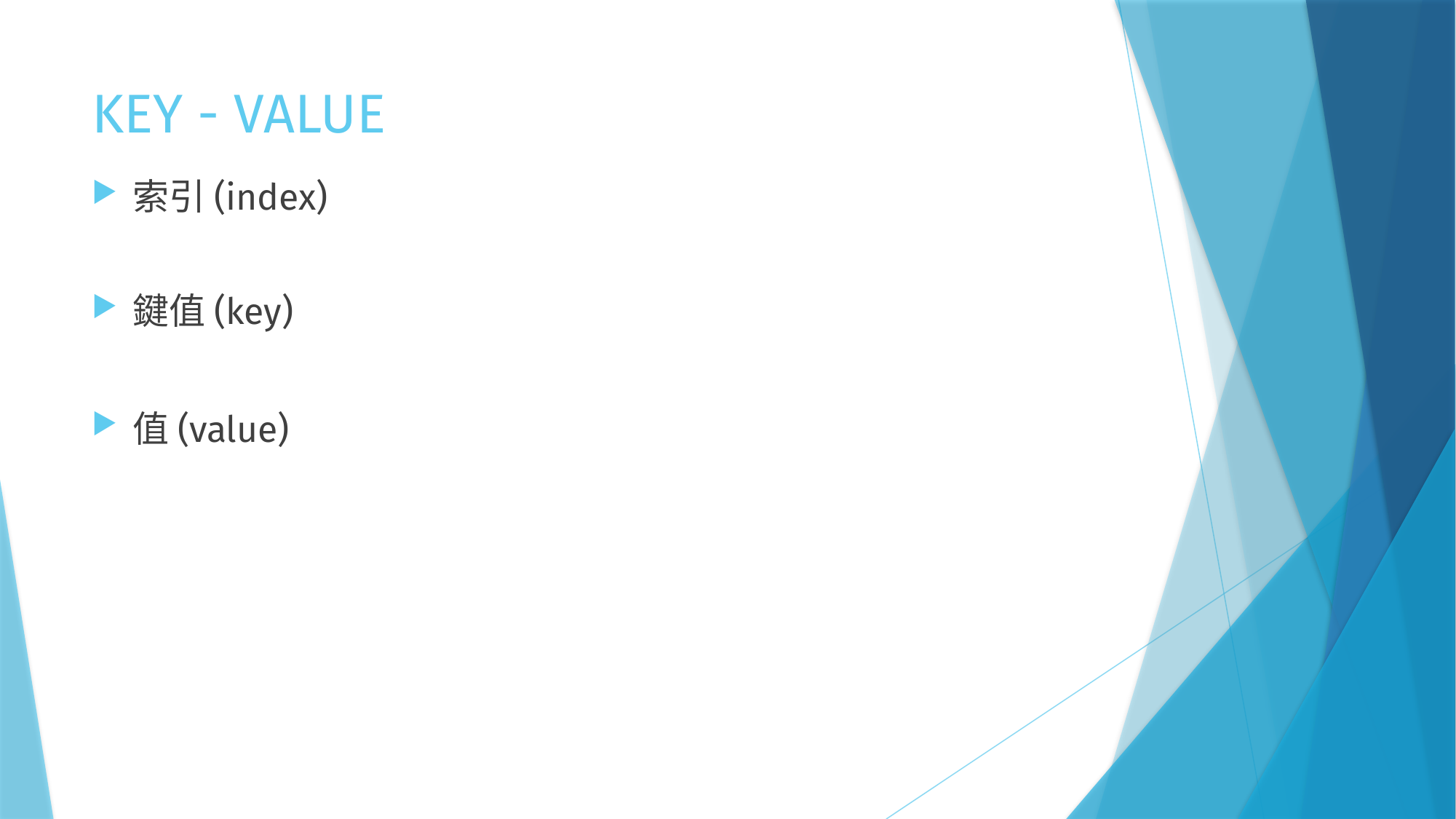

# KEY - VALUE
索引(index)

鍵值(key)

值(value)